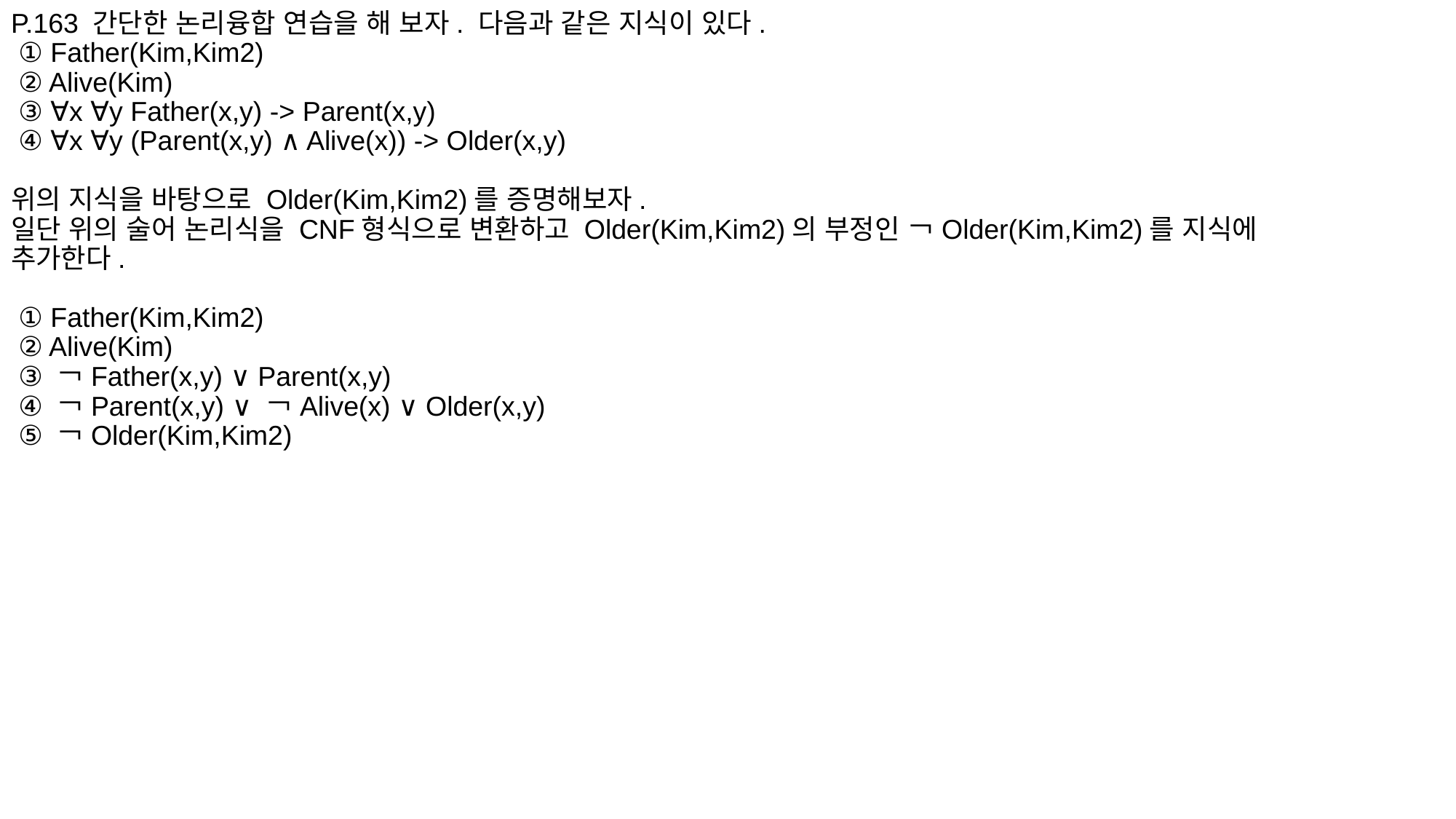

# P.163 간단한 논리융합 연습을 해 보자. 다음과 같은 지식이 있다. ① Father(Kim,Kim2) ② Alive(Kim) ③ ∀x ∀y Father(x,y) -> Parent(x,y) ④ ∀x ∀y (Parent(x,y) ∧ Alive(x)) -> Older(x,y) 위의 지식을 바탕으로 Older(Kim,Kim2)를 증명해보자. 일단 위의 술어 논리식을 CNF형식으로 변환하고 Older(Kim,Kim2)의 부정인 ￢Older(Kim,Kim2)를 지식에 추가한다. ① Father(Kim,Kim2) ② Alive(Kim) ③ ￢Father(x,y) ∨ Parent(x,y) ④ ￢Parent(x,y) ∨ ￢Alive(x) ∨ Older(x,y) ⑤ ￢Older(Kim,Kim2)